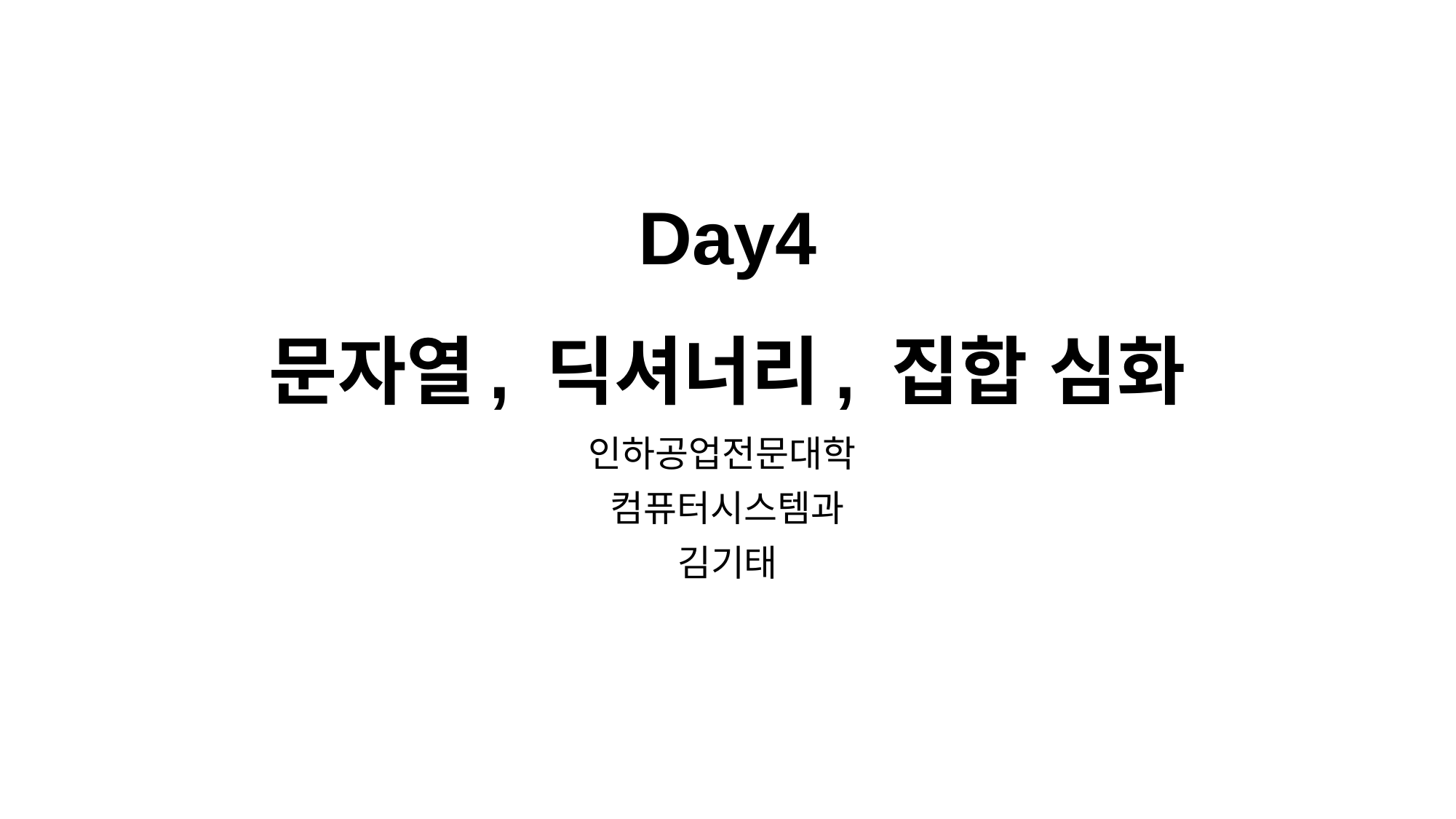

# Day4 문자열, 딕셔너리, 집합 심화
인하공업전문대학
컴퓨터시스템과
김기태